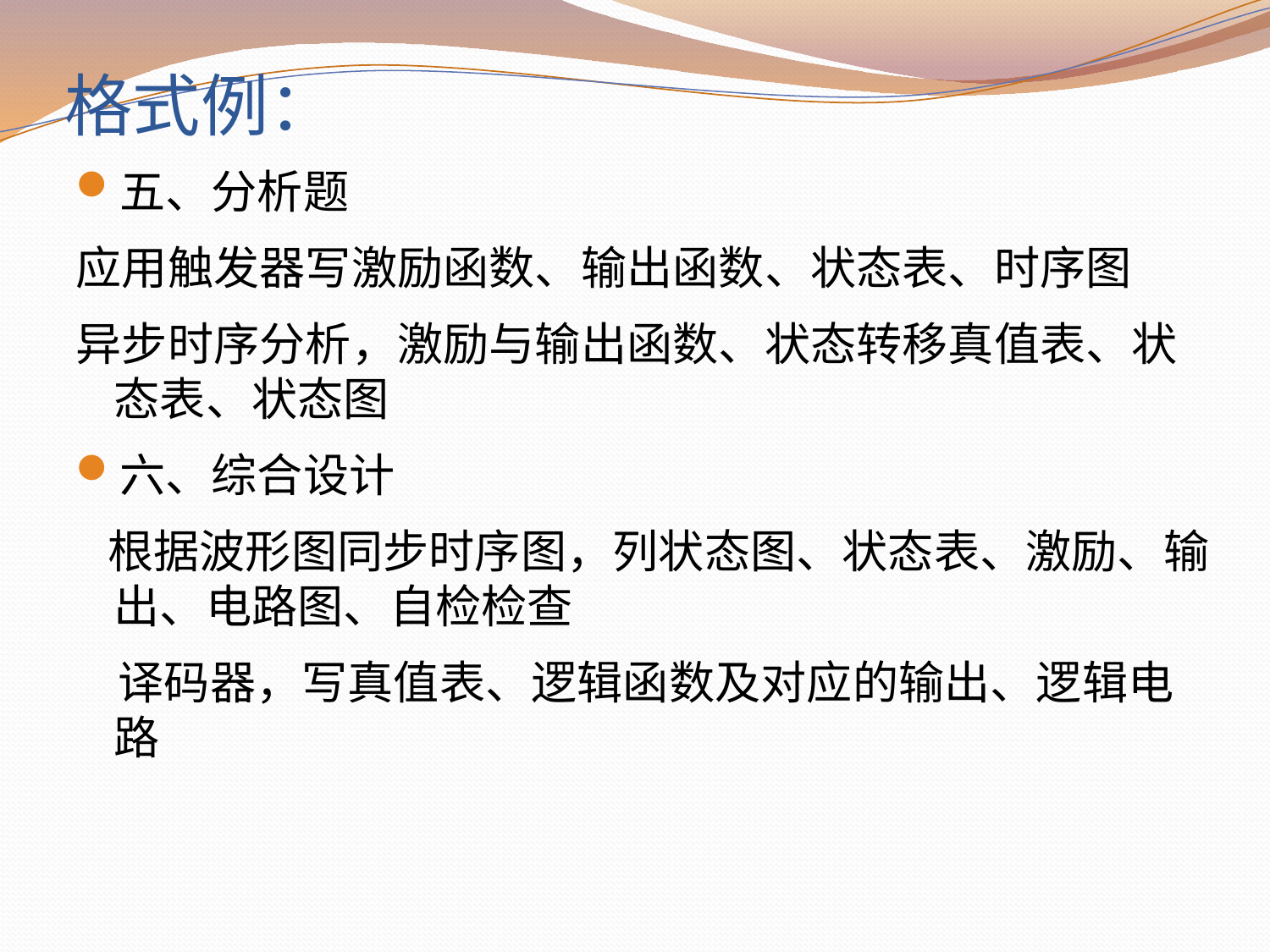

# 格式例：
五、分析题
应用触发器写激励函数、输出函数、状态表、时序图
异步时序分析，激励与输出函数、状态转移真值表、状态表、状态图
六、综合设计
  根据波形图同步时序图，列状态图、状态表、激励、输出、电路图、自检检查
   译码器，写真值表、逻辑函数及对应的输出、逻辑电路